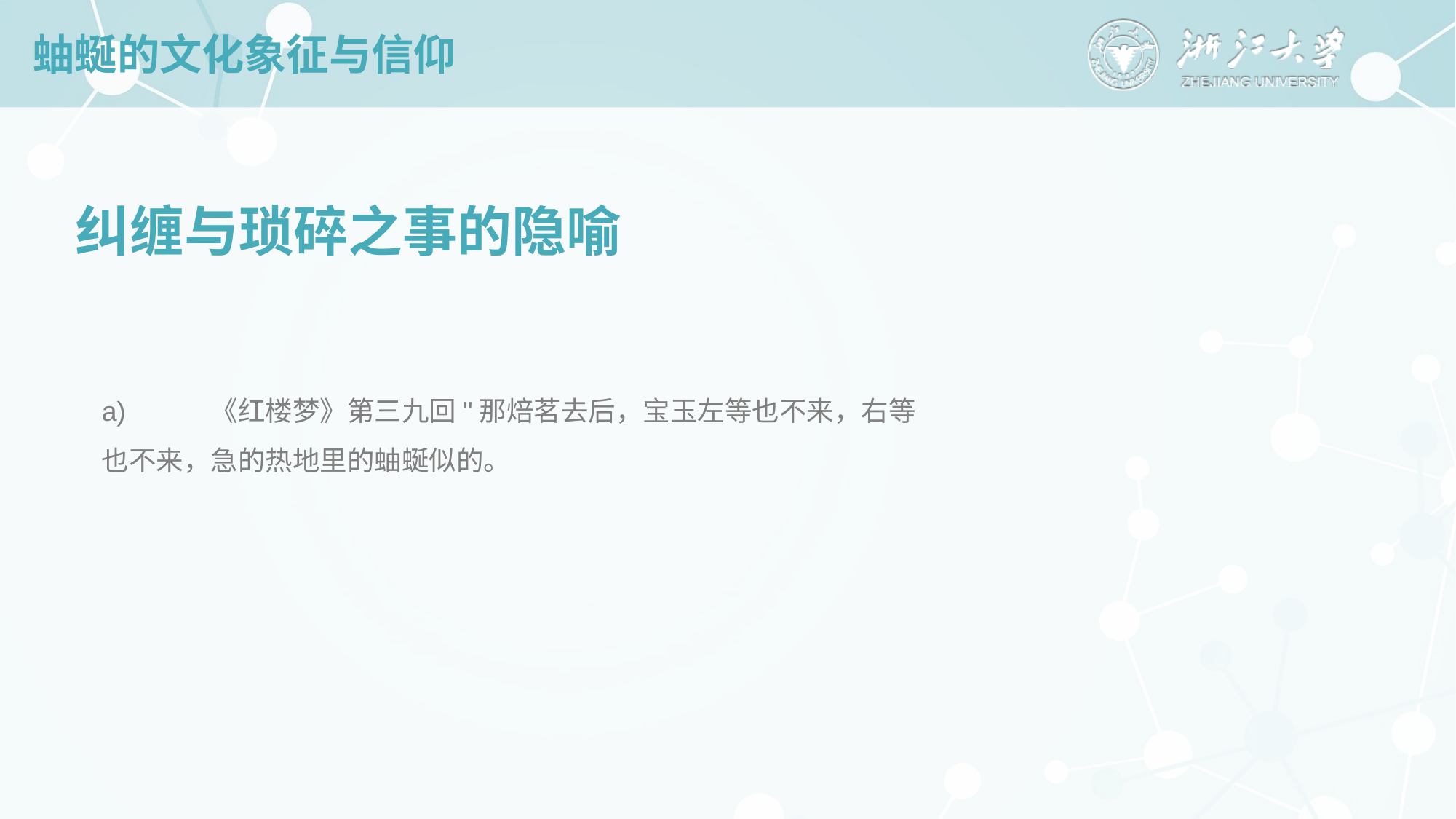

# 蚰蜒的文化象征与信仰
纠缠与琐碎之事的隐喻
a)	《红楼梦》第三九回"那焙茗去后，宝玉左等也不来，右等也不来，急的热地里的蚰蜒似的。